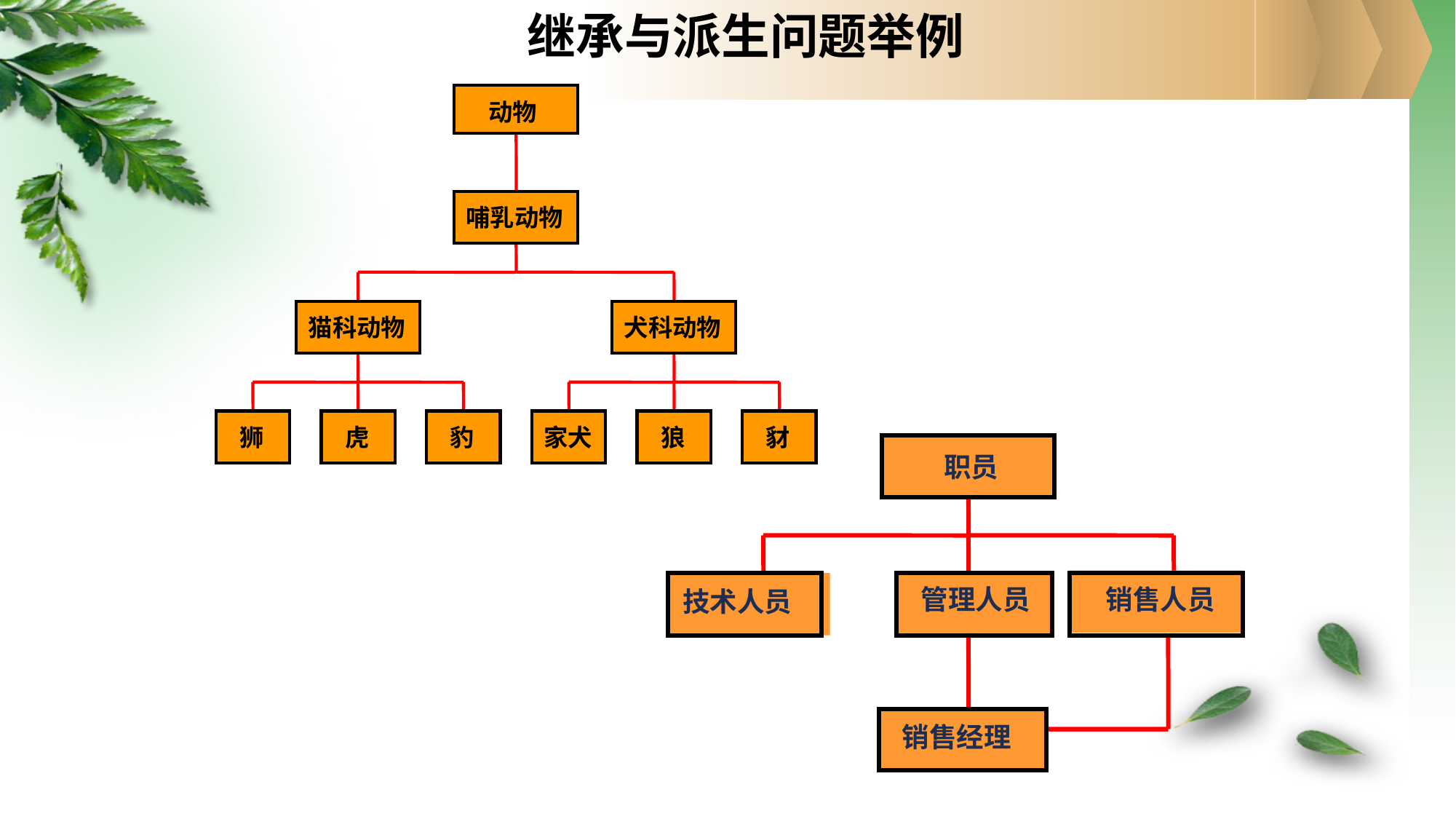

# 继承与派生问题举例

动物

哺乳动物

猫科动物
犬科动物

狮
虎
豹
家犬
狼
豺

职员

销售人员

技术人员

管理人员

销售经理